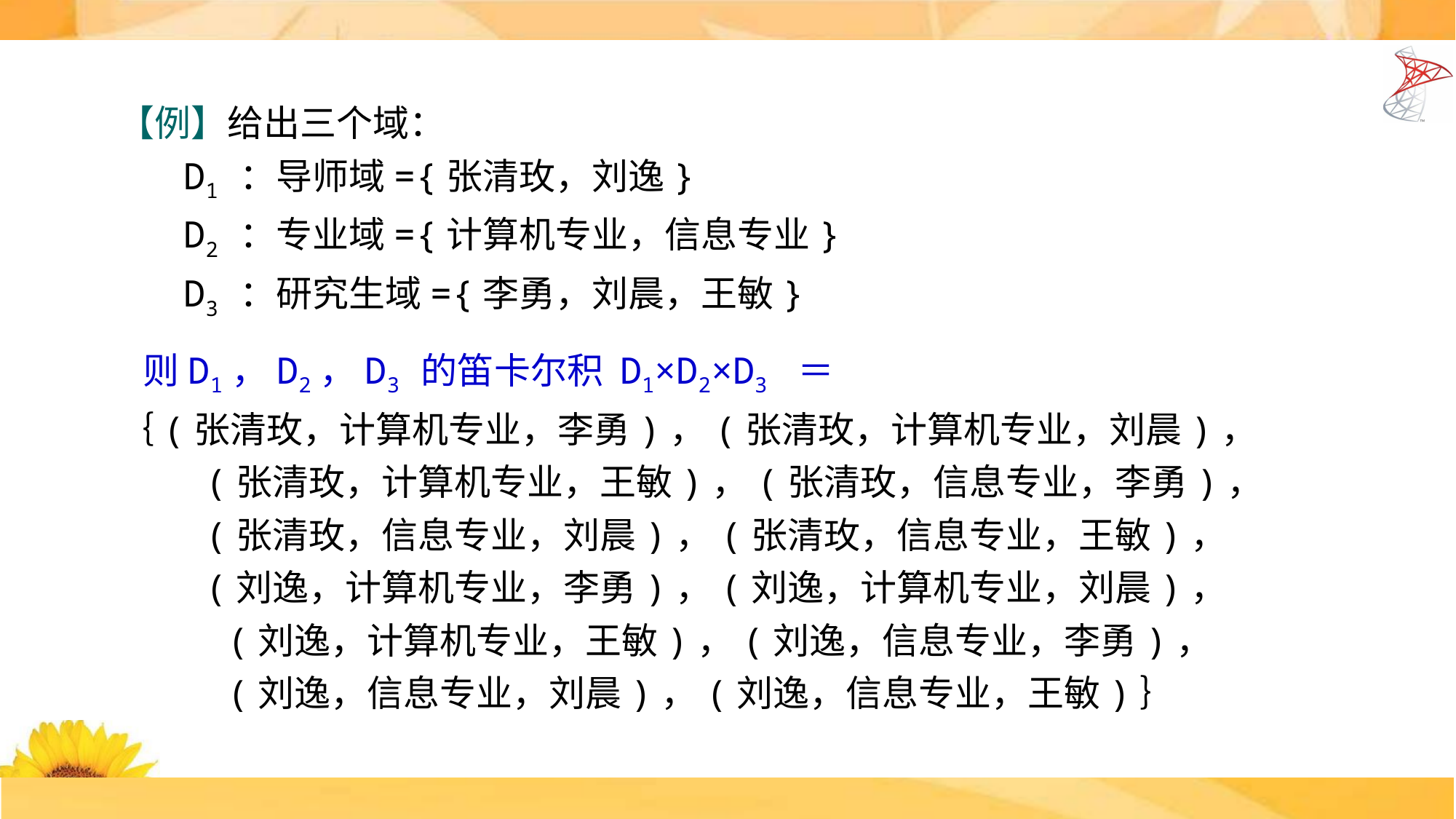

【例】给出三个域：
   D1 ：导师域={张清玫，刘逸}
   D2 ：专业域={计算机专业，信息专业}
   D3 ：研究生域={李勇，刘晨，王敏}
  则D1，D2，D3 的笛卡尔积 D1×D2×D3 ＝
｛(张清玫，计算机专业，李勇)，(张清玫，计算机专业，刘晨)，
    (张清玫，计算机专业，王敏)，(张清玫，信息专业，李勇)，
    (张清玫，信息专业，刘晨)，(张清玫，信息专业，王敏)，
    (刘逸，计算机专业，李勇)，(刘逸，计算机专业，刘晨)，
     (刘逸，计算机专业，王敏)，(刘逸，信息专业，李勇)，
     (刘逸，信息专业，刘晨)，(刘逸，信息专业，王敏)｝